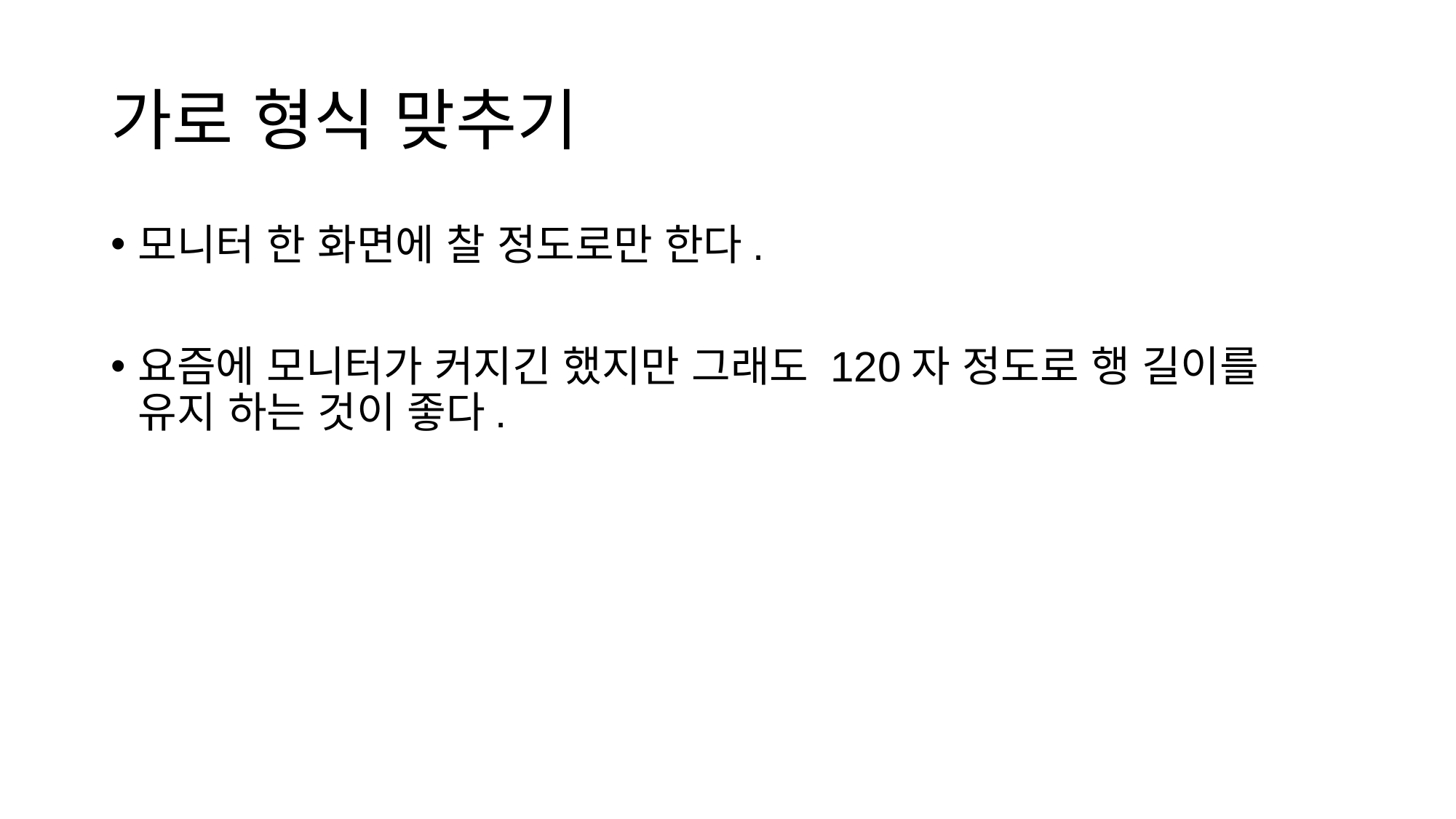

# 가로 형식 맞추기
모니터 한 화면에 찰 정도로만 한다.

요즘에 모니터가 커지긴 했지만 그래도 120자 정도로 행 길이를 유지 하는 것이 좋다.